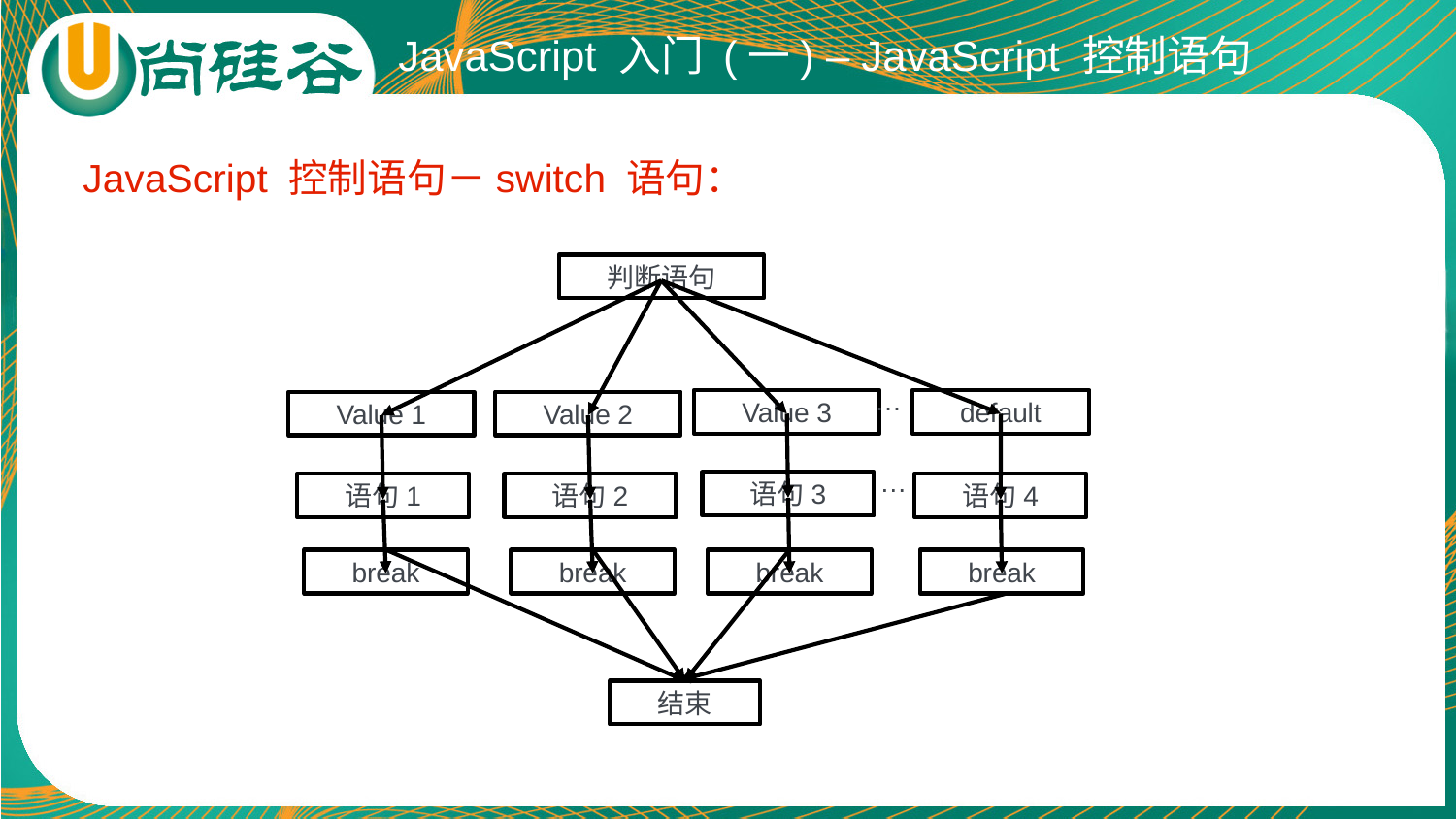

# JavaScript 入门 (一) – JavaScript 控制语句
JavaScript 控制语句－switch 语句：

判断语句
…
Value 3
default
Value 1
Value 2
…
语句3
语句1
语句2
语句4
break
break
break
break

结束